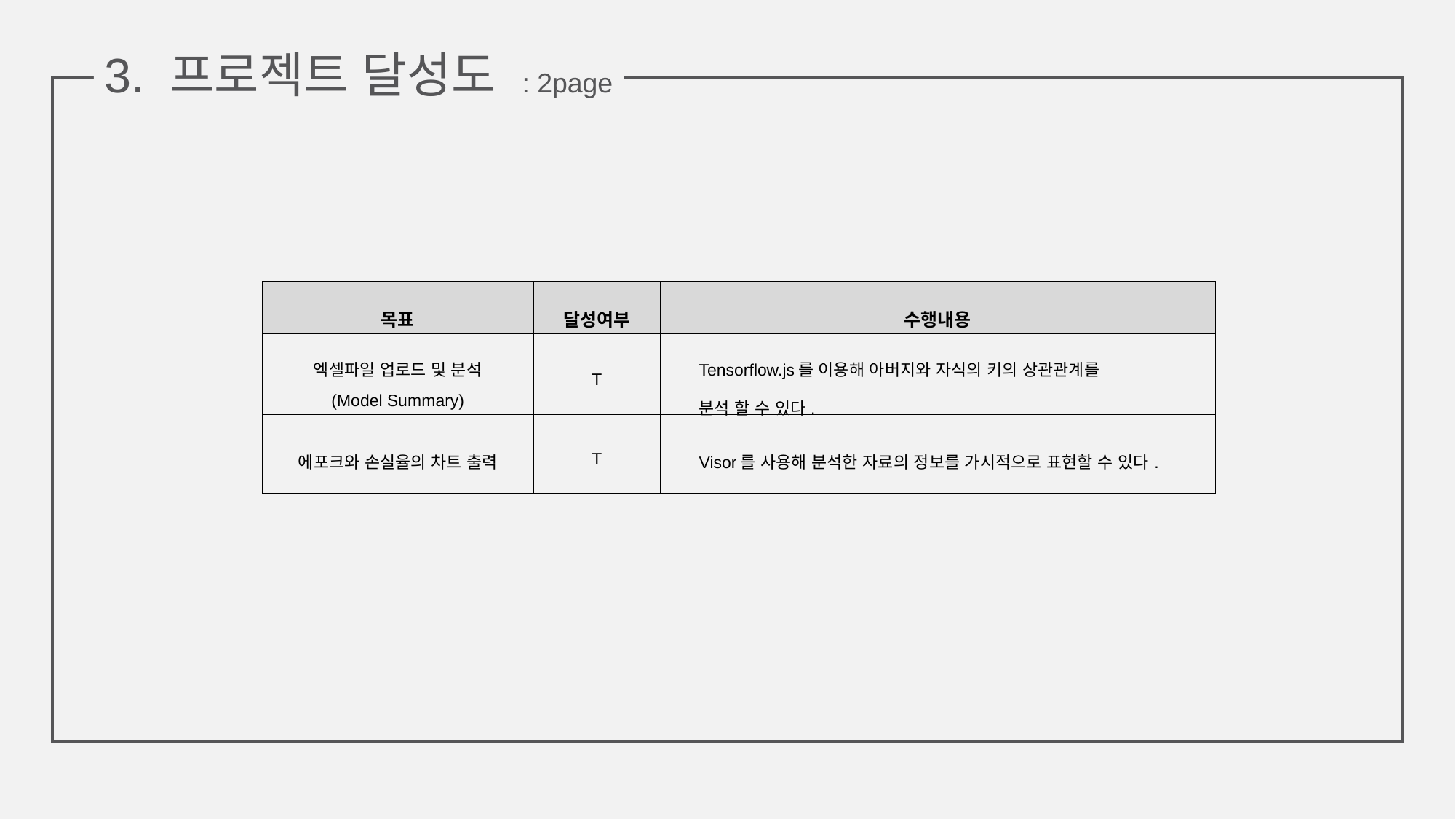

3. 프로젝트 달성도 : 2page

| 목표 | 달성여부 | 수행내용 |
| --- | --- | --- |
| 엑셀파일 업로드 및 분석 (Model Summary) | T | Tensorflow.js를 이용해 아버지와 자식의 키의 상관관계를 분석 할 수 있다. |
| 에포크와 손실율의 차트 출력 | T | Visor를 사용해 분석한 자료의 정보를 가시적으로 표현할 수 있다. |